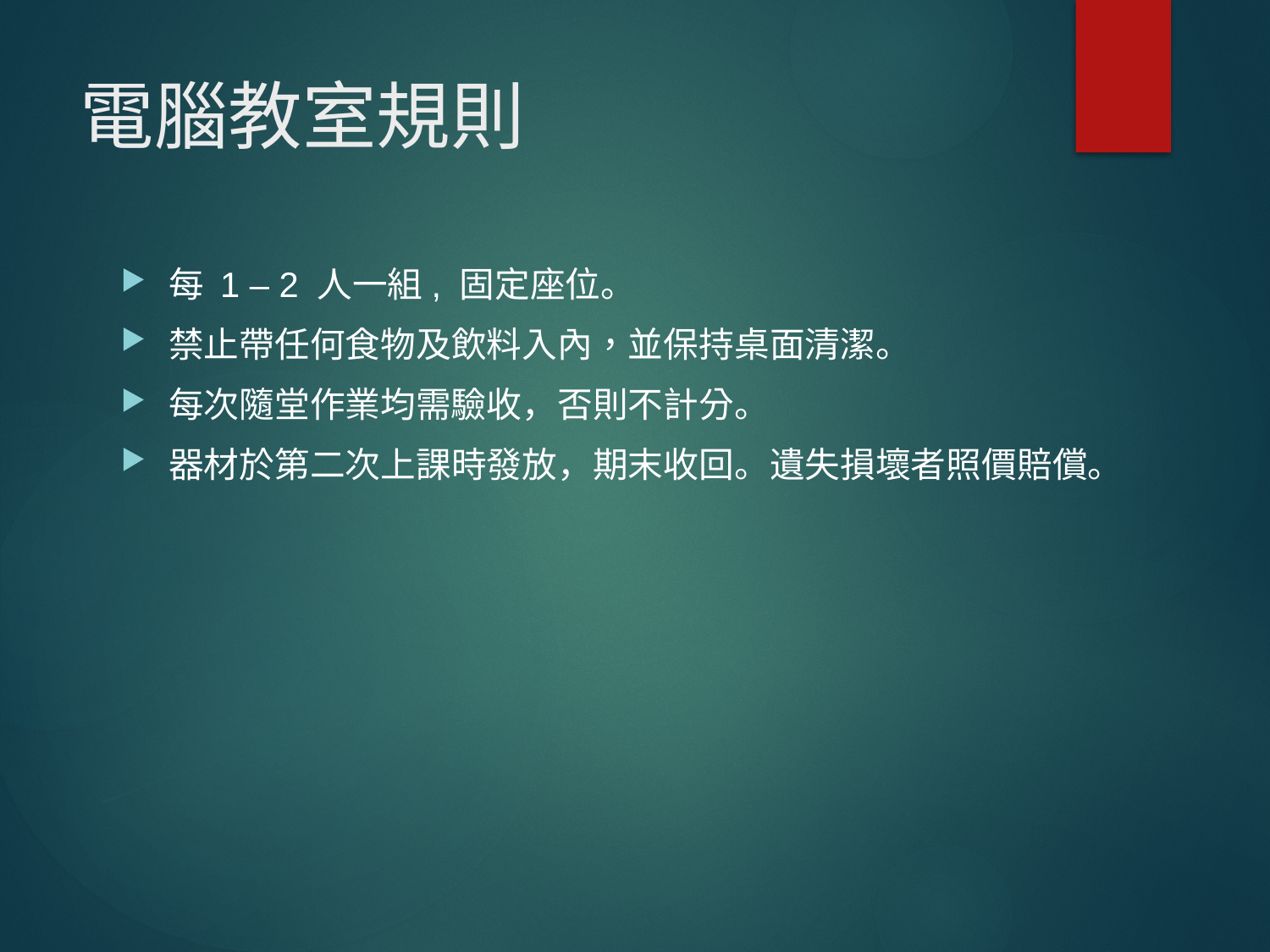

# 電腦教室規則
每 1 – 2 人一組, 固定座位。
禁止帶任何食物及飲料入內，並保持桌面清潔。
每次隨堂作業均需驗收，否則不計分。
器材於第二次上課時發放，期末收回。遺失損壞者照價賠償。